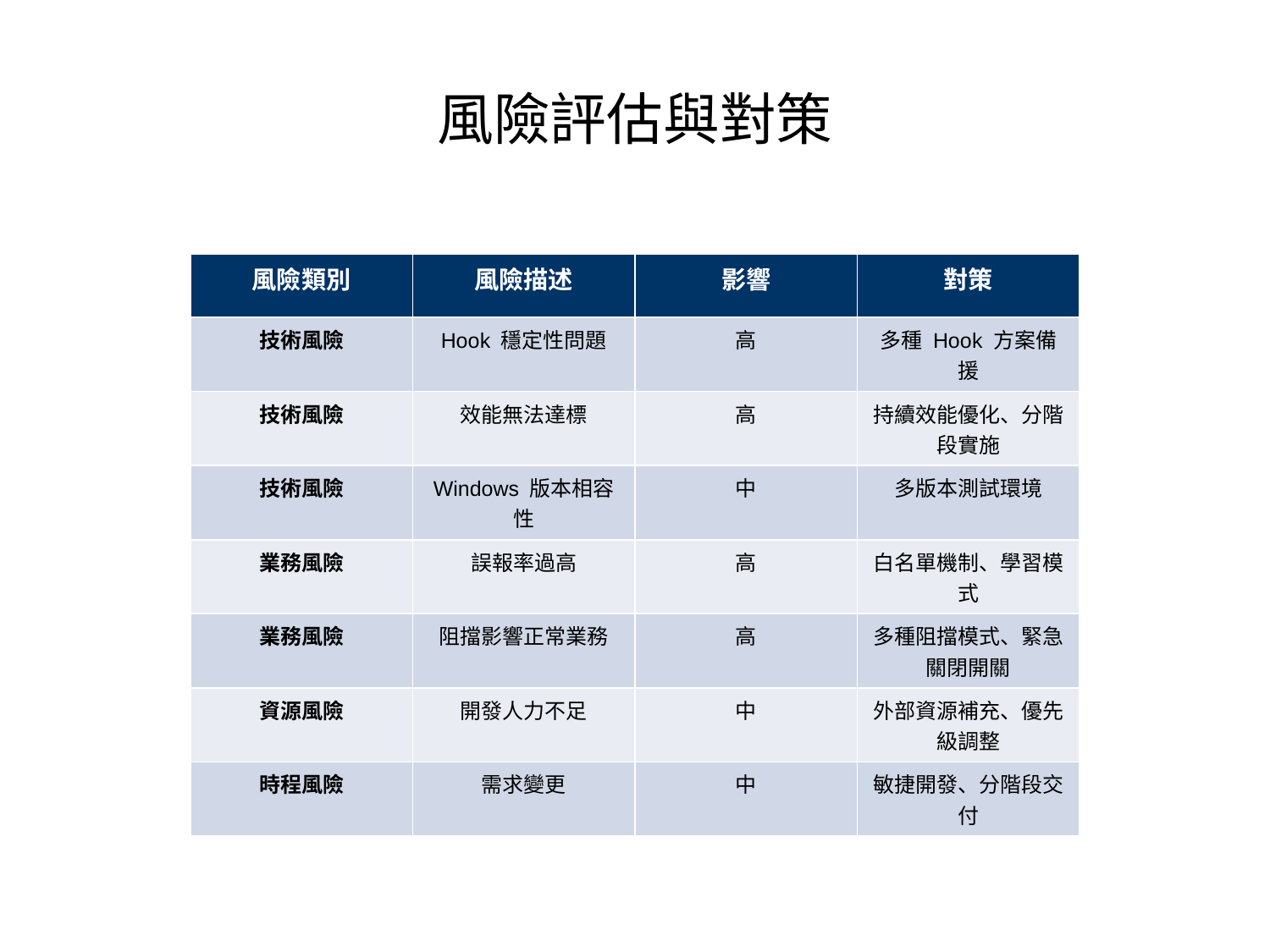

# 風險評估與對策
| 風險類別 | 風險描述 | 影響 | 對策 |
| --- | --- | --- | --- |
| 技術風險 | Hook 穩定性問題 | 高 | 多種 Hook 方案備援 |
| 技術風險 | 效能無法達標 | 高 | 持續效能優化、分階段實施 |
| 技術風險 | Windows 版本相容性 | 中 | 多版本測試環境 |
| 業務風險 | 誤報率過高 | 高 | 白名單機制、學習模式 |
| 業務風險 | 阻擋影響正常業務 | 高 | 多種阻擋模式、緊急關閉開關 |
| 資源風險 | 開發人力不足 | 中 | 外部資源補充、優先級調整 |
| 時程風險 | 需求變更 | 中 | 敏捷開發、分階段交付 |